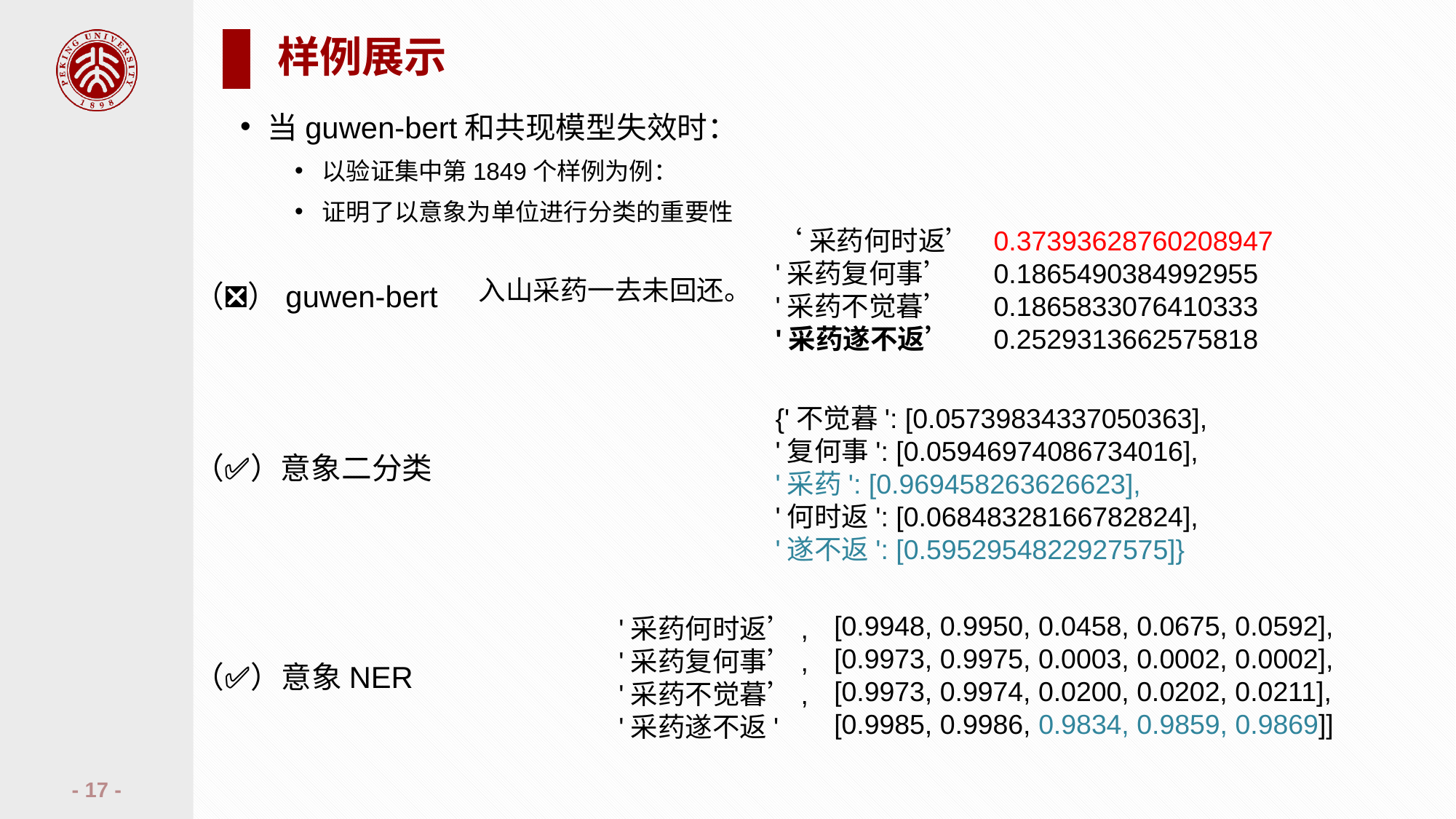

# 样例展示
当guwen-bert和共现模型失效时：
以验证集中第1849个样例为例：
证明了以意象为单位进行分类的重要性
‘采药何时返’ 	0.37393628760208947
'采药复何事’ 	0.1865490384992955
'采药不觉暮’ 	0.1865833076410333
'采药遂不返’	0.2529313662575818
（❎）guwen-bert
入山采药一去未回还。
{'不觉暮': [0.05739834337050363],
'复何事': [0.05946974086734016],
'采药': [0.969458263626623],
'何时返': [0.06848328166782824],
'遂不返': [0.5952954822927575]}
（✅）意象二分类
[0.9948, 0.9950, 0.0458, 0.0675, 0.0592],
[0.9973, 0.9975, 0.0003, 0.0002, 0.0002],
[0.9973, 0.9974, 0.0200, 0.0202, 0.0211],
[0.9985, 0.9986, 0.9834, 0.9859, 0.9869]]
'采药何时返’,
'采药复何事’,
'采药不觉暮’,
'采药遂不返'
（✅）意象NER
- 17 -